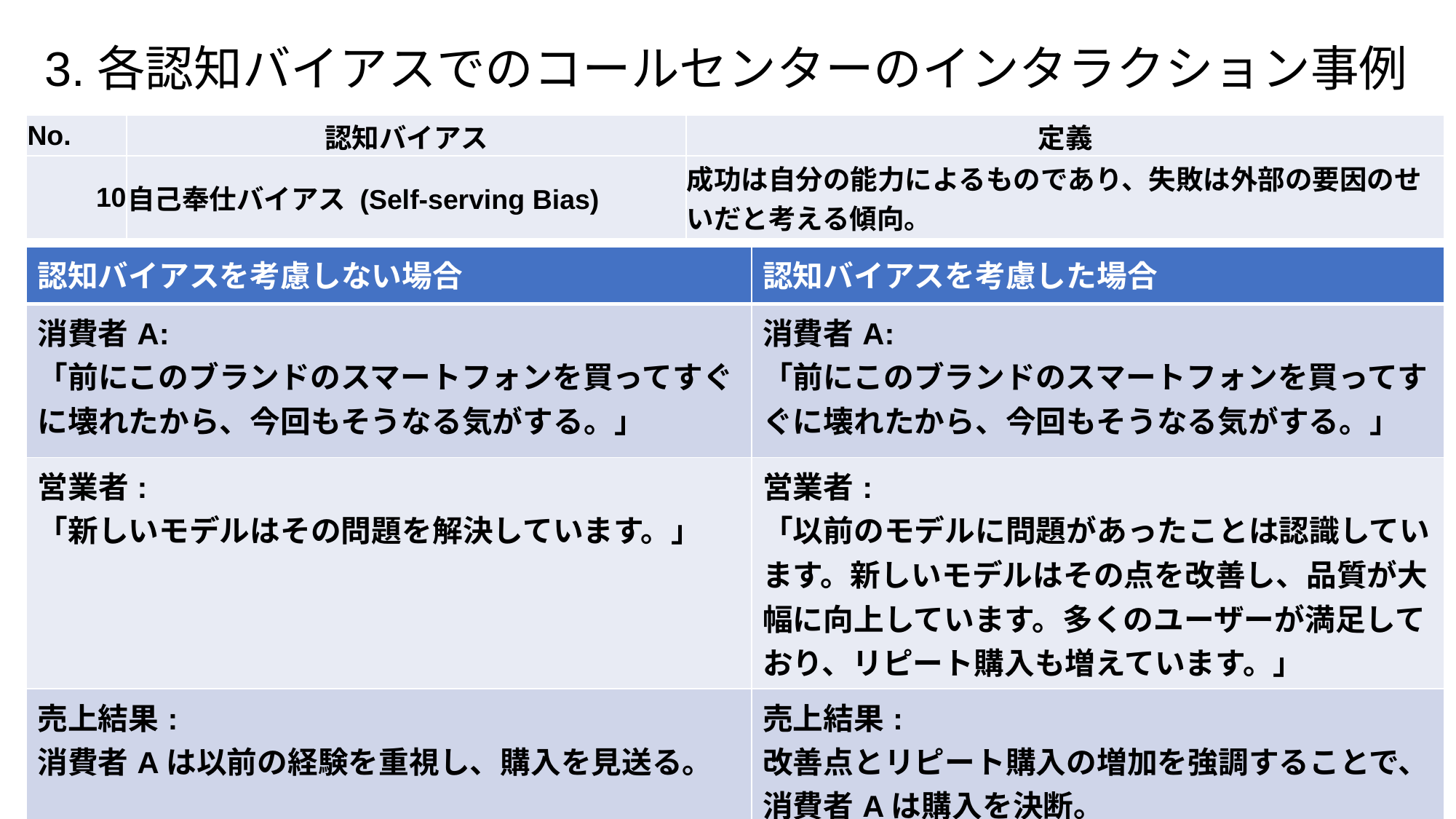

# 3.各認知バイアスでのコールセンターのインタラクション事例
| No. | 認知バイアス | 定義 |
| --- | --- | --- |
| 10 | 自己奉仕バイアス (Self-serving Bias) | 成功は自分の能力によるものであり、失敗は外部の要因のせいだと考える傾向。 |
| 認知バイアスを考慮しない場合 | 認知バイアスを考慮した場合 |
| --- | --- |
| 消費者A: 「前にこのブランドのスマートフォンを買ってすぐに壊れたから、今回もそうなる気がする。」 | 消費者A: 「前にこのブランドのスマートフォンを買ってすぐに壊れたから、今回もそうなる気がする。」 |
| 営業者: 「新しいモデルはその問題を解決しています。」 | 営業者: 「以前のモデルに問題があったことは認識しています。新しいモデルはその点を改善し、品質が大幅に向上しています。多くのユーザーが満足しており、リピート購入も増えています。」 |
| 売上結果: 消費者Aは以前の経験を重視し、購入を見送る。 | 売上結果: 改善点とリピート購入の増加を強調することで、消費者Aは購入を決断。 |
sss